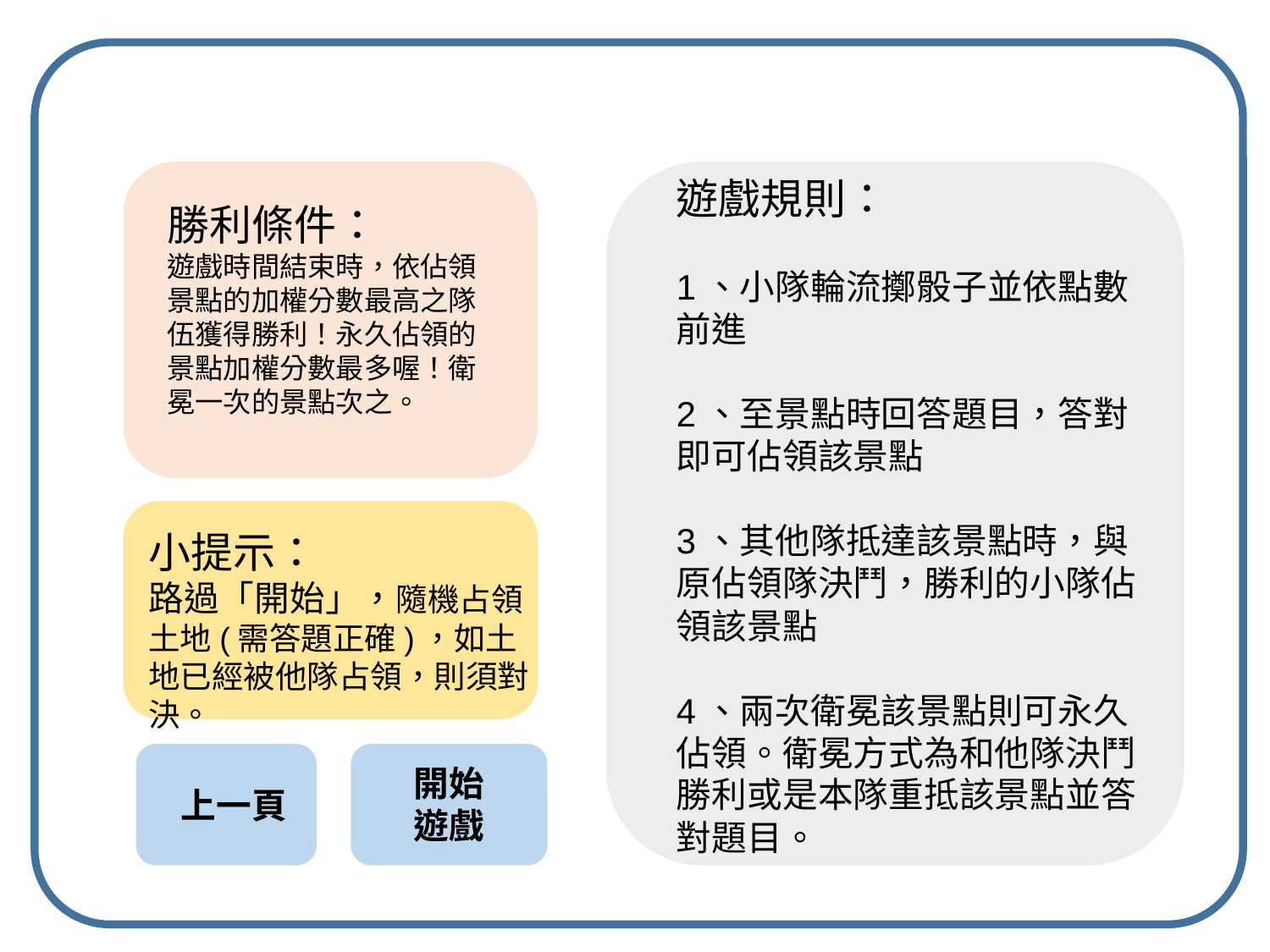

遊戲規則：

1、小隊輪流擲骰子並依點數前進

2、至景點時回答題目，答對即可佔領該景點

3、其他隊抵達該景點時，與原佔領隊決鬥，勝利的小隊佔領該景點

4、兩次衛冕該景點則可永久佔領。衛冕方式為和他隊決鬥勝利或是本隊重抵該景點並答對題目。
勝利條件：
遊戲時間結束時，依佔領景點的加權分數最高之隊伍獲得勝利！永久佔領的景點加權分數最多喔！衛冕一次的景點次之。

小提示：
路過「開始」，隨機占領土地(需答題正確)，如土地已經被他隊占領，則須對決。

開始
遊戲
上一頁